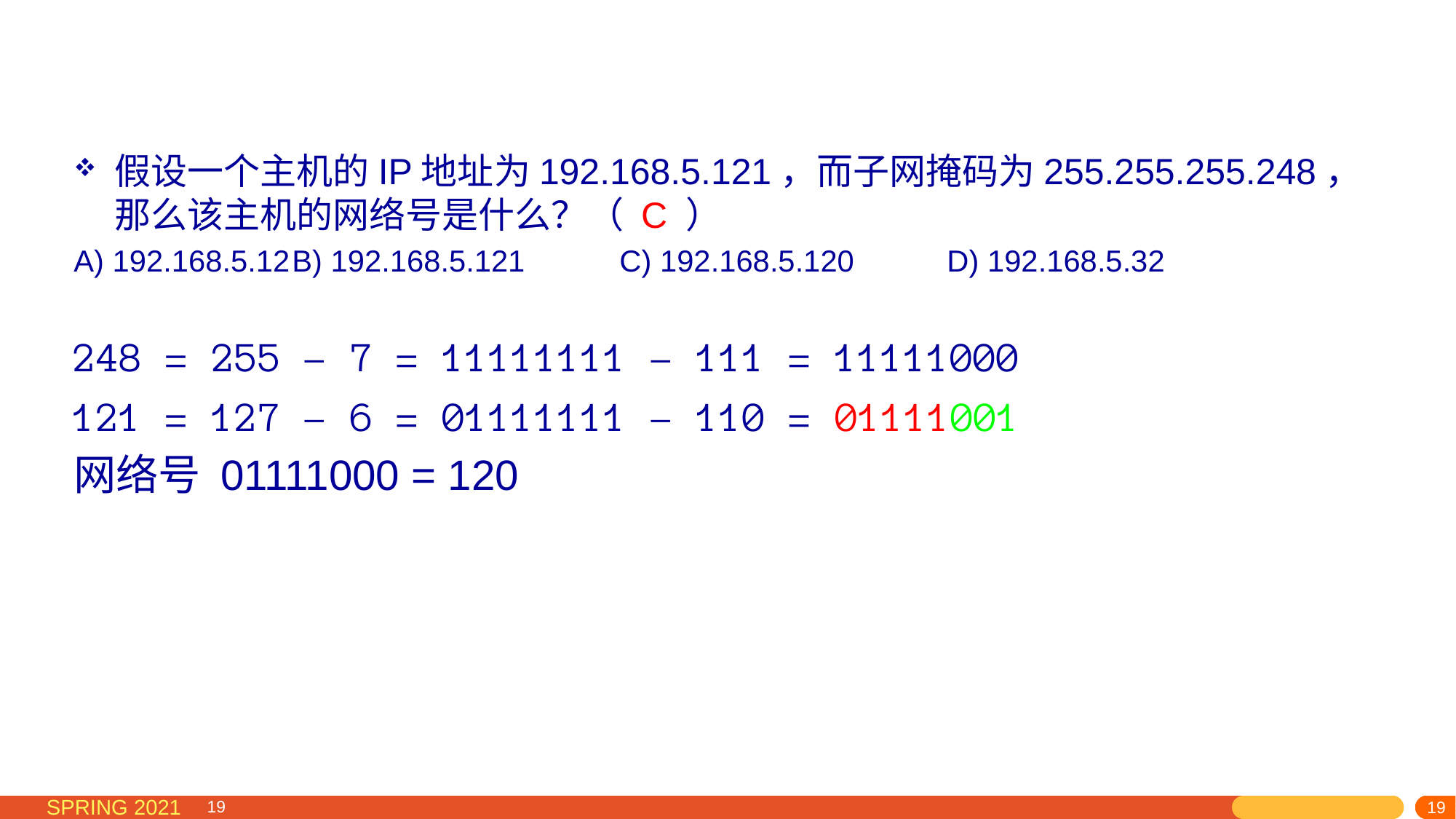

#
假设一个主机的IP地址为192.168.5.121，而子网掩码为255.255.255.248，那么该主机的网络号是什么？（ C ）
A) 192.168.5.12	B) 192.168.5.121	C) 192.168.5.120	D) 192.168.5.32

248 = 255 – 7 = 11111111 – 111 = 11111000
121 = 127 – 6 = 01111111 – 110 = 01111001
网络号 01111000 = 120